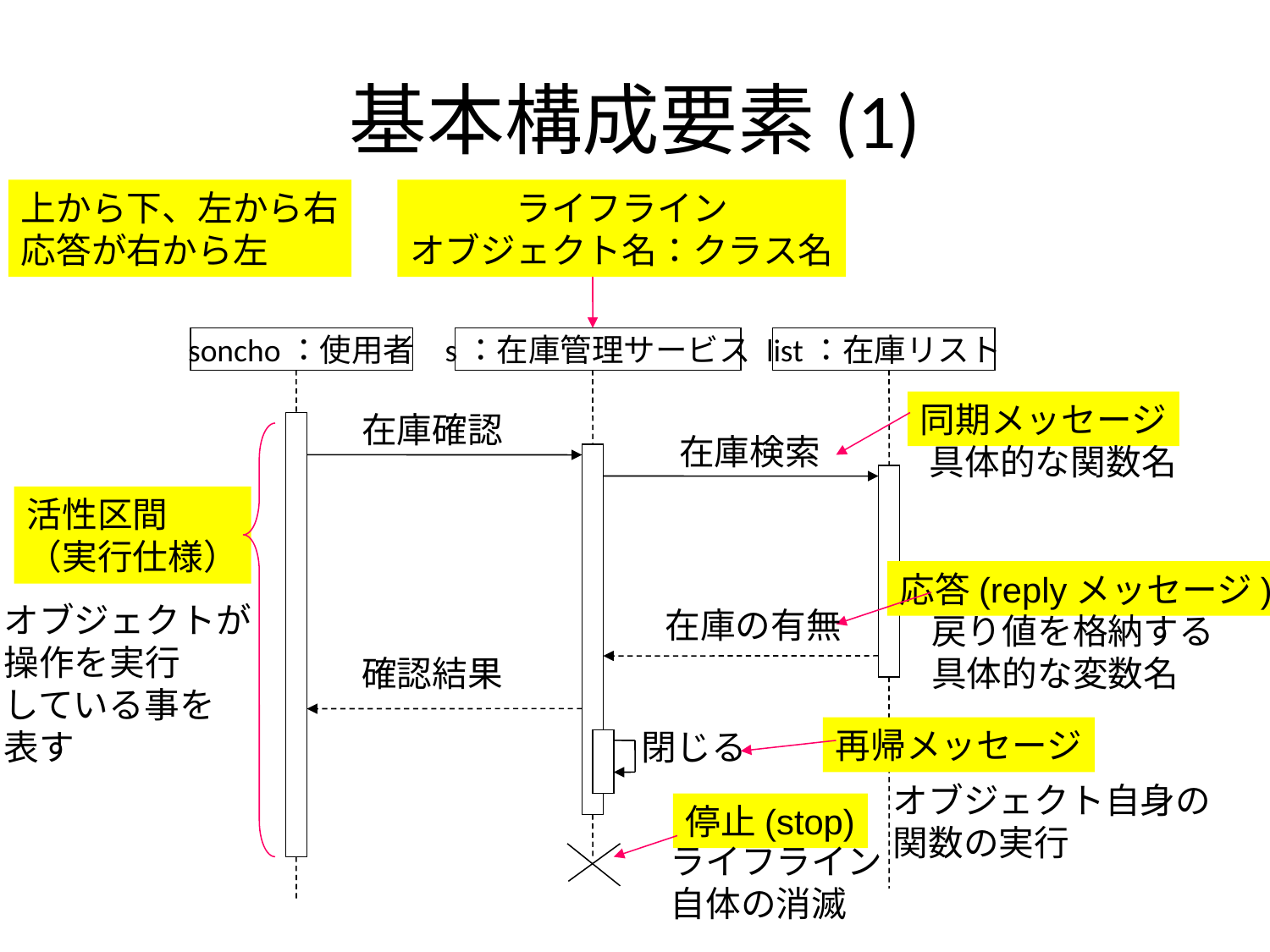

# 基本構成要素(1)
上から下、左から右
応答が右から左
　　　ライフライン
オブジェクト名：クラス名

soncho：使用者
s：在庫管理サービス
list：在庫リスト

同期メッセージ
在庫確認

在庫検索
具体的な関数名

活性区間
（実行仕様）
応答(replyメッセージ)
オブジェクトが
操作を実行
している事を
表す

在庫の有無
戻り値を格納する
具体的な変数名
確認結果

再帰メッセージ
閉じる

オブジェクト自身の
関数の実行
停止(stop)

ライフライン
自体の消滅